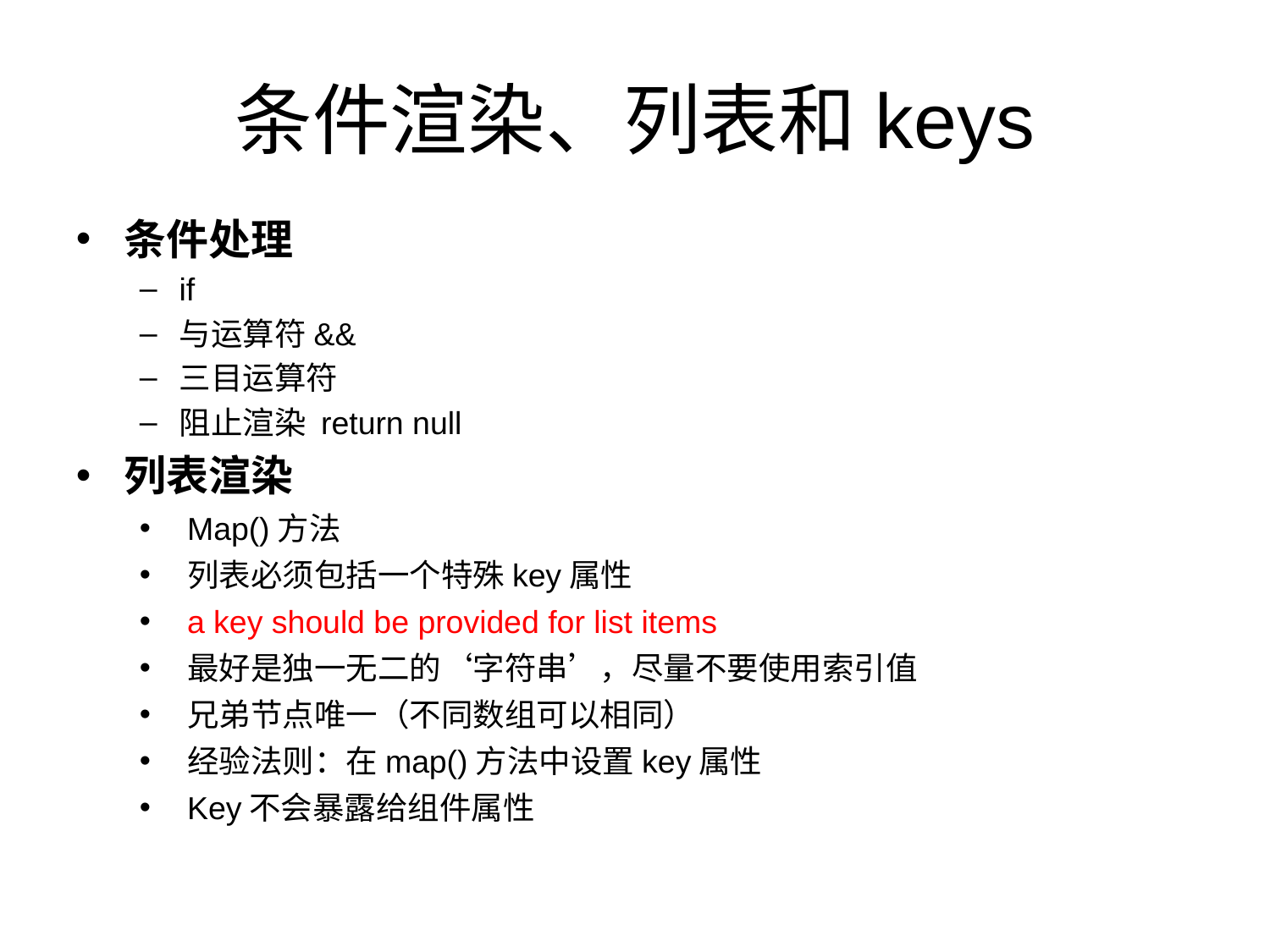

条件渲染、列表和keys
条件处理
if
与运算符&&
三目运算符
阻止渲染 return null
列表渲染
Map()方法
列表必须包括一个特殊key属性
a key should be provided for list items
最好是独一无二的‘字符串’，尽量不要使用索引值
兄弟节点唯一（不同数组可以相同）
经验法则：在map()方法中设置key属性
Key不会暴露给组件属性